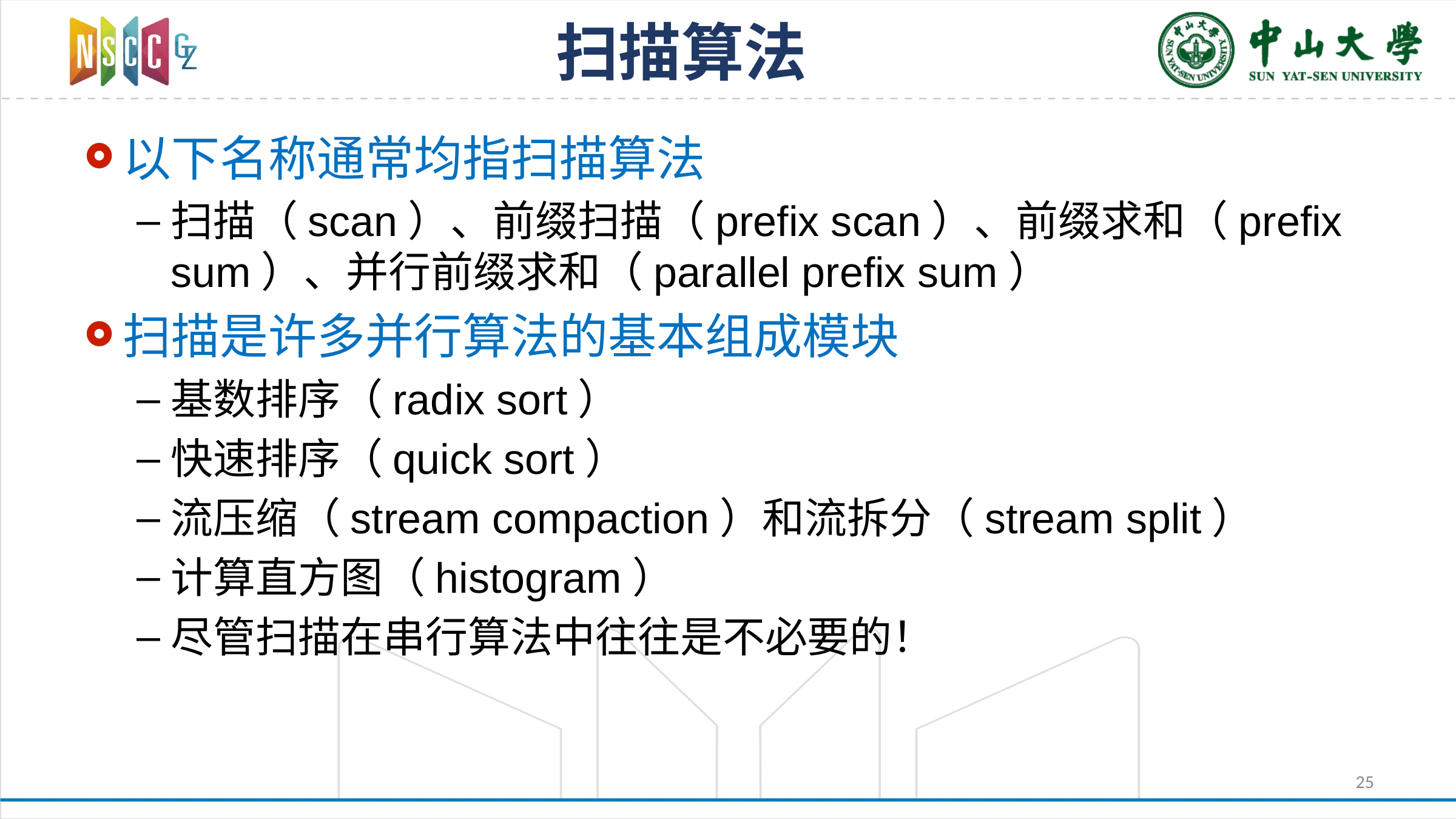

# 扫描算法
以下名称通常均指扫描算法
扫描（scan）、前缀扫描（prefix scan）、前缀求和（prefix sum）、并行前缀求和（parallel prefix sum）
扫描是许多并行算法的基本组成模块
基数排序（radix sort）
快速排序（quick sort）
流压缩（stream compaction）和流拆分（stream split）
计算直方图（histogram）
尽管扫描在串行算法中往往是不必要的！

25